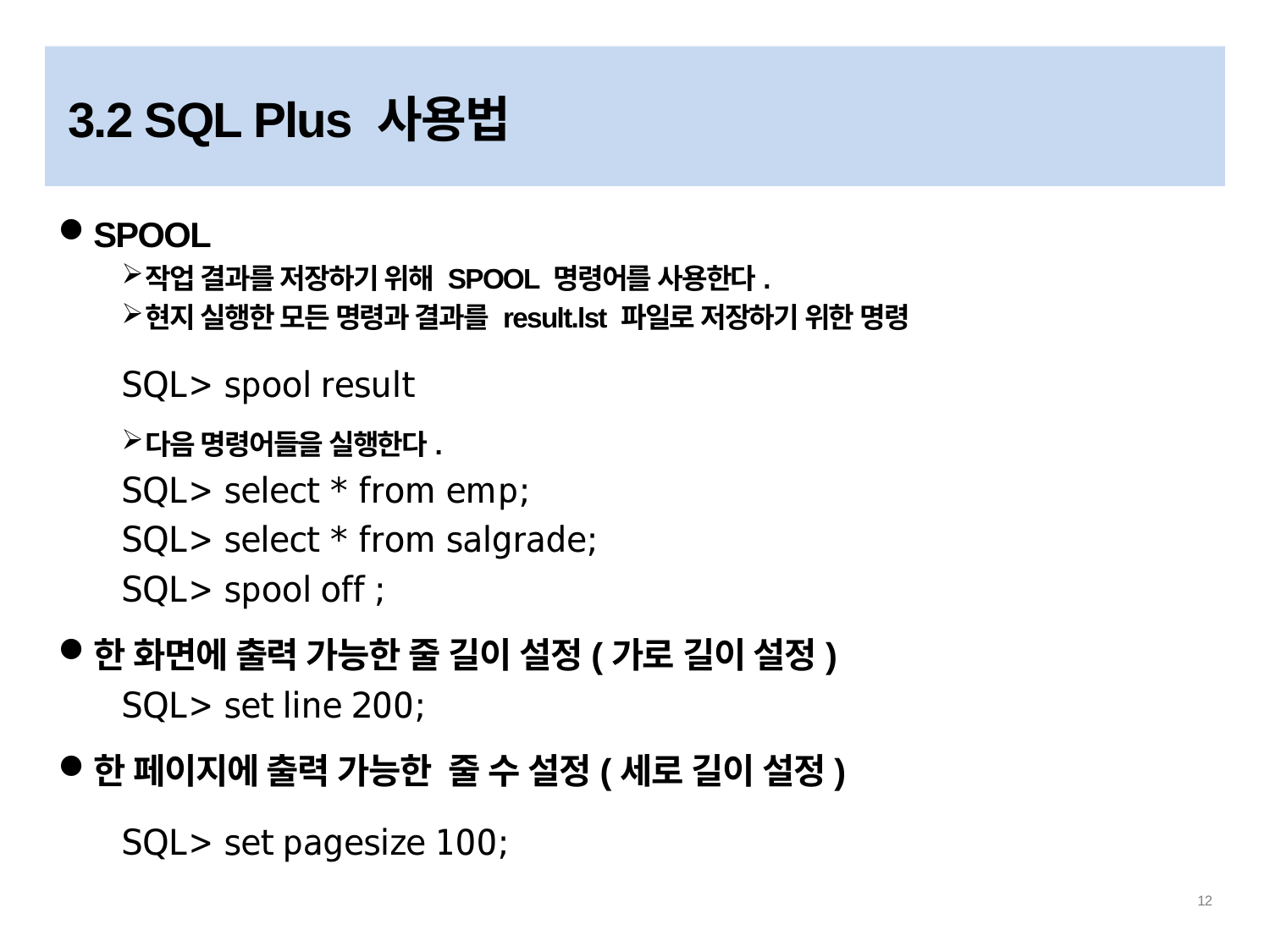

# 3.2 SQL Plus 사용법
SPOOL
작업 결과를 저장하기 위해 SPOOL 명령어를 사용한다.
현지 실행한 모든 명령과 결과를 result.lst 파일로 저장하기 위한 명령
       SQL> spool result
다음 명령어들을 실행한다.
       SQL> select * from emp;
       SQL> select * from salgrade;
       SQL> spool off ;

한 화면에 출력 가능한 줄 길이 설정(가로 길이 설정)
       SQL> set line 200;

한 페이지에 출력 가능한  줄 수 설정(세로 길이 설정)
       SQL> set pagesize 100;